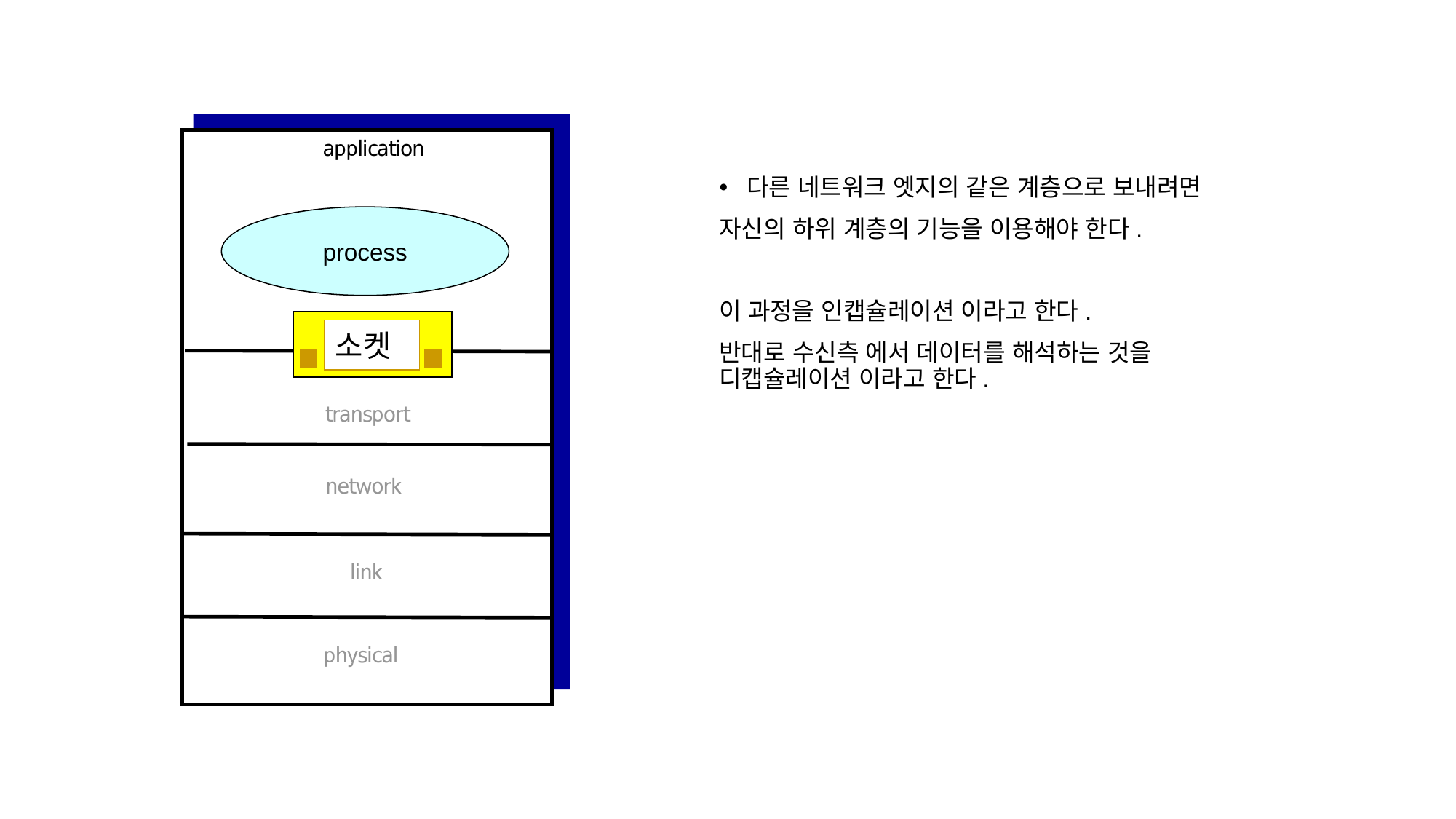

application

process

소켓

transport

network

link

physical

다른 네트워크 엣지의 같은 계층으로 보내려면
자신의 하위 계층의 기능을 이용해야 한다.

이 과정을 인캡슐레이션 이라고 한다.
반대로 수신측 에서 데이터를 해석하는 것을 디캡슐레이션 이라고 한다.